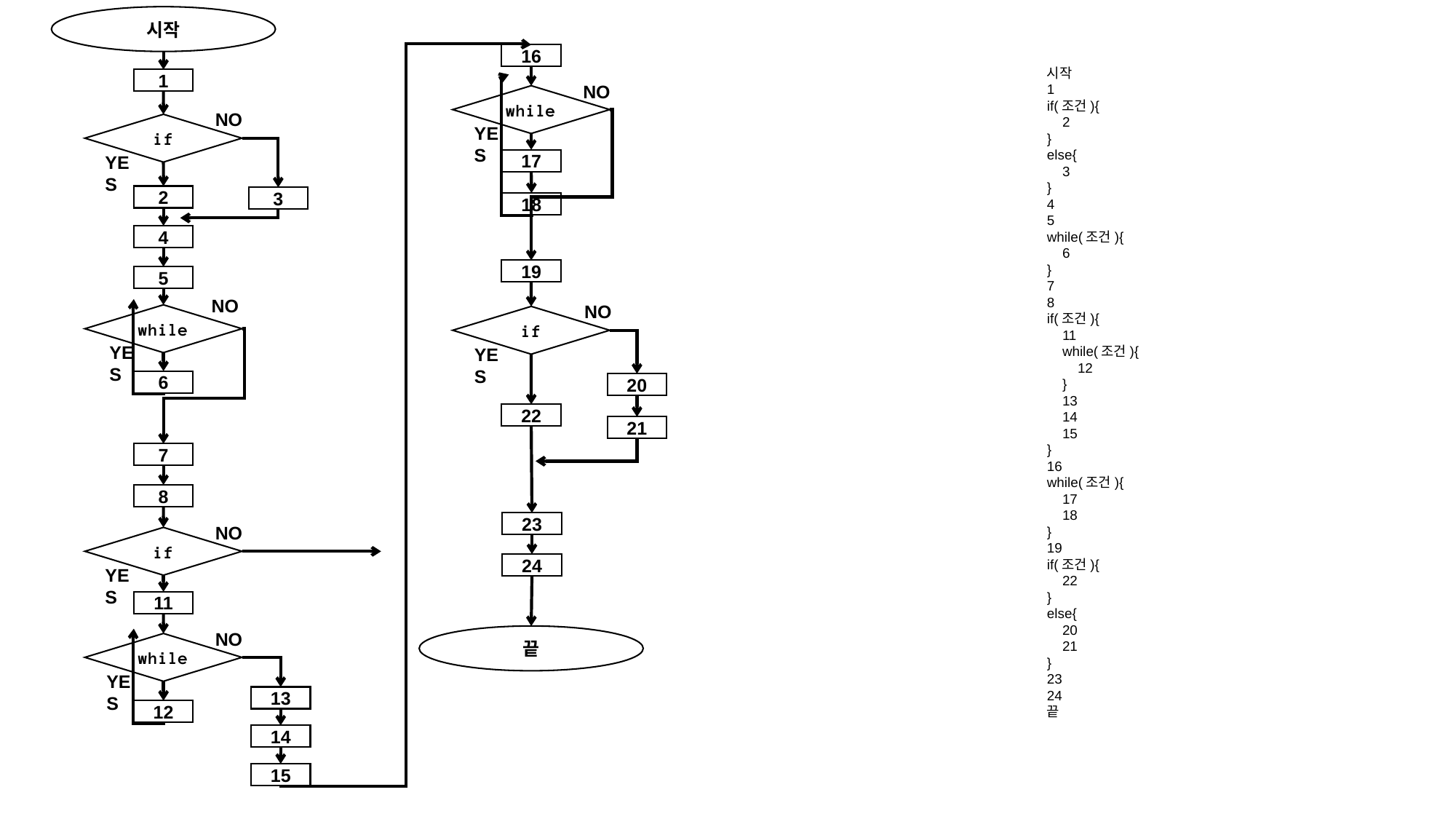

시작
16
시작
1
if(조건){
    2
}
else{
    3
}
4
5
while(조건){
    6
}
7
8
if(조건){
    11
    while(조건){
        12
    }
    13
    14
    15
}
16
while(조건){
    17
    18
}
19
if(조건){
    22
}
else{
    20
    21
}
23
24
끝
1
NO
while
NO
if
YES
YES
17
2
3
18
4
19
5
NO
NO
while
if
YES
YES
6
20
22
21
7
8
23
NO
if
24
YES
11
NO
끝
while
YES
13
12
14
15